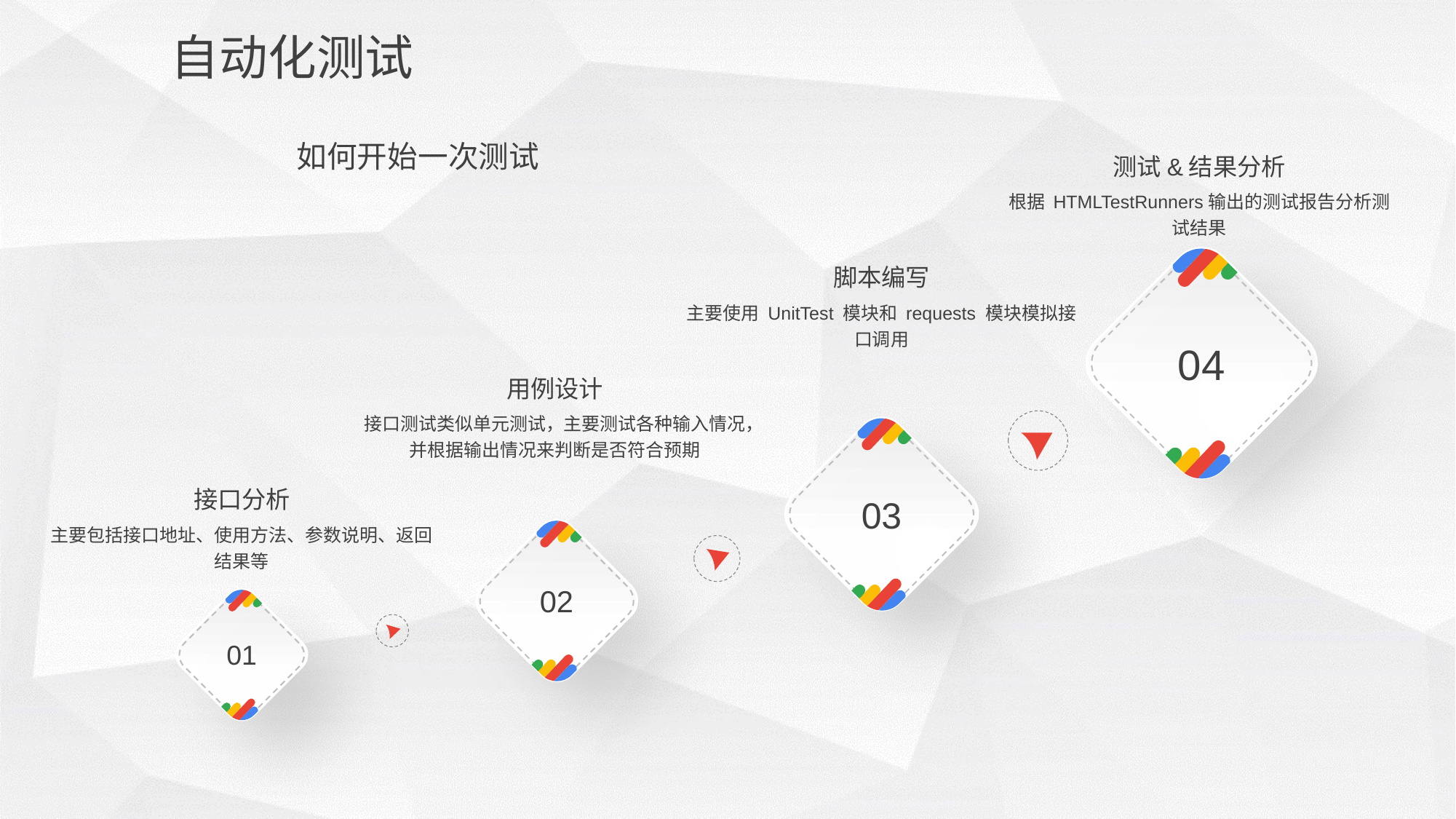

自动化测试
如何开始一次测试
测试&结果分析
根据 HTMLTestRunners输出的测试报告分析测试结果

脚本编写
主要使用 UnitTest 模块和 requests 模块模拟接口调用
04
用例设计
接口测试类似单元测试，主要测试各种输入情况，并根据输出情况来判断是否符合预期

接口分析
03
主要包括接口地址、使用方法、参数说明、返回结果等

02

01